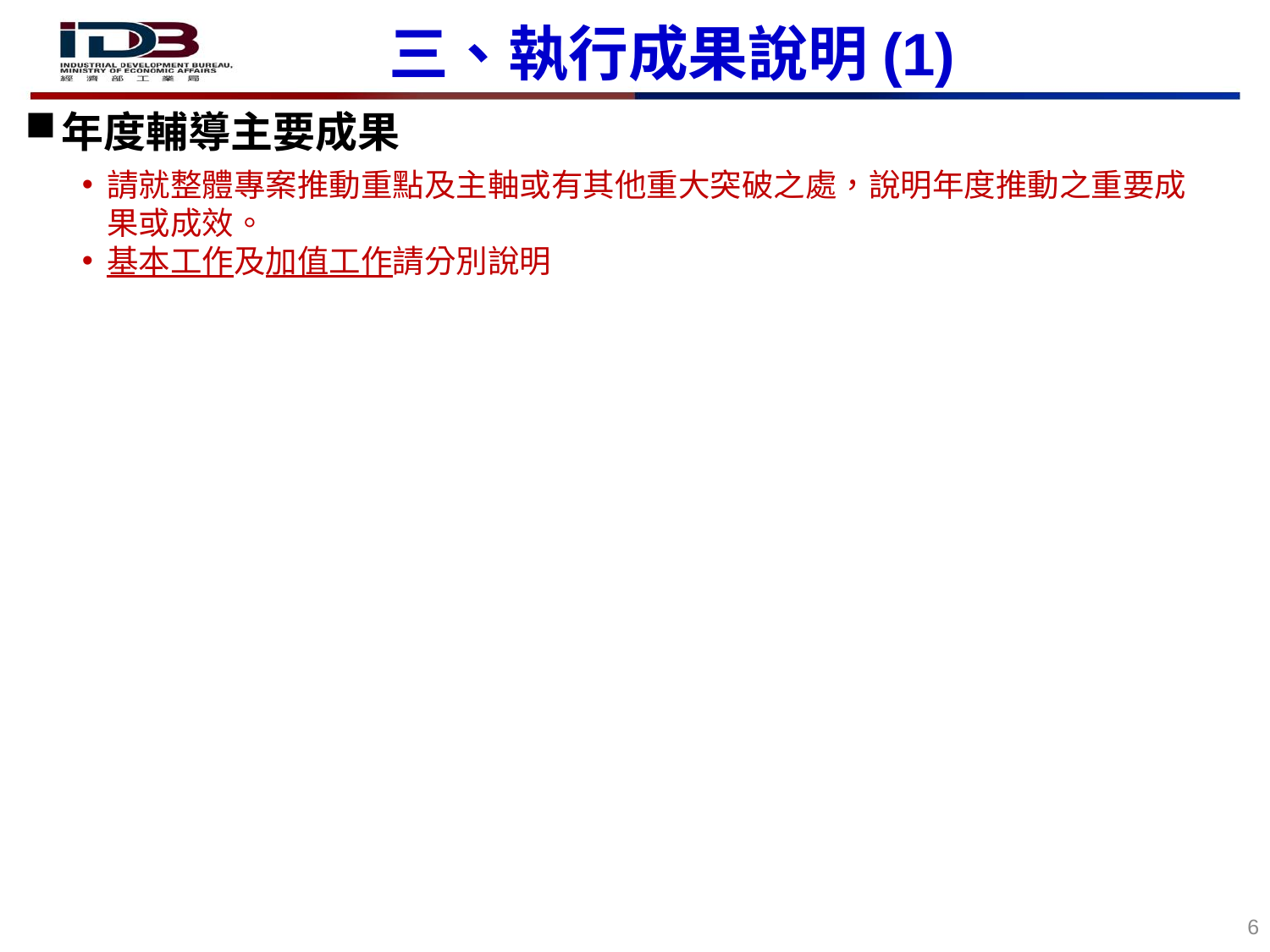

三、執行成果說明(1)
年度輔導主要成果
請就整體專案推動重點及主軸或有其他重大突破之處，說明年度推動之重要成果或成效。
基本工作及加值工作請分別說明
6